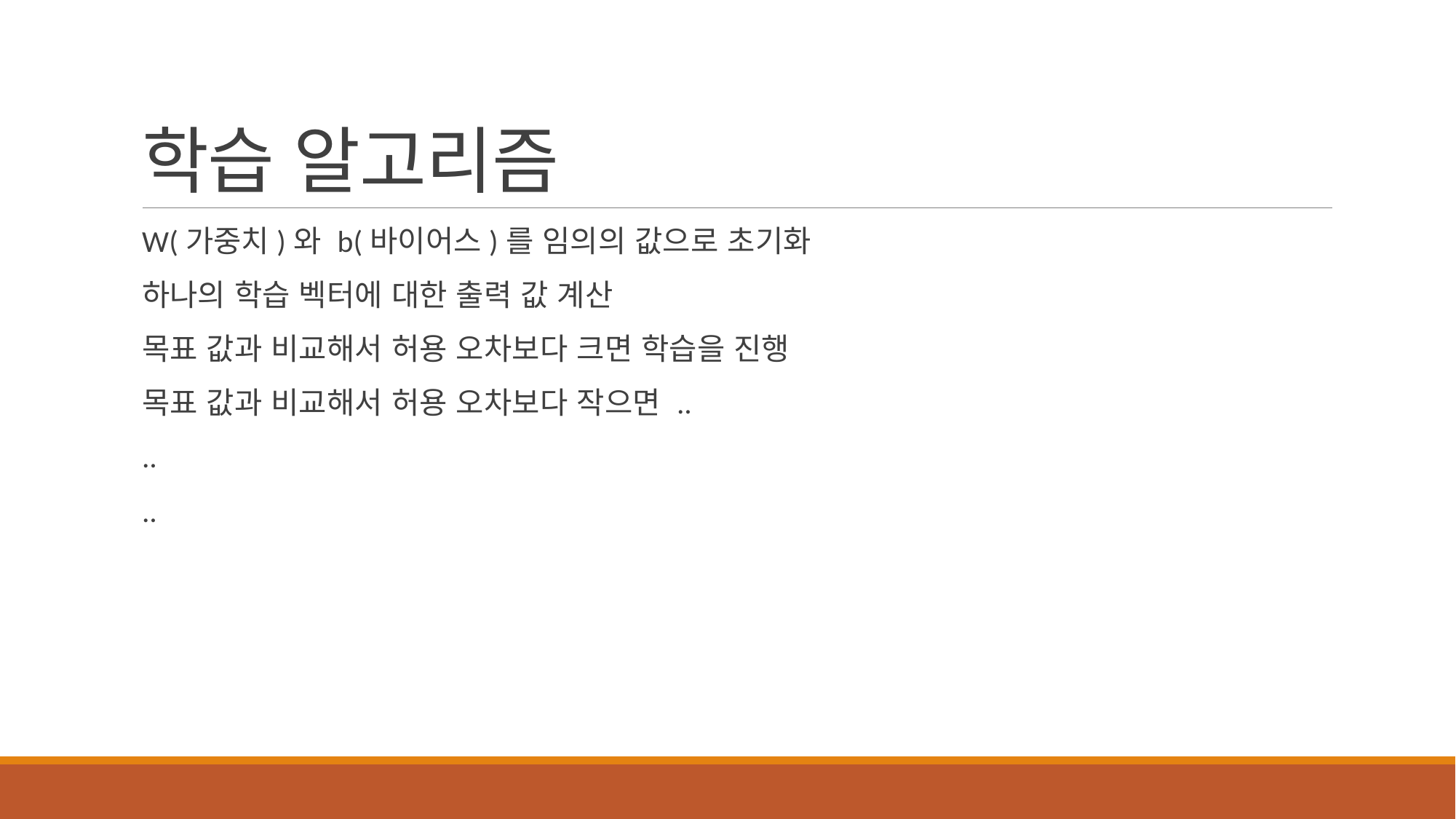

# 학습 알고리즘
W(가중치)와 b(바이어스)를 임의의 값으로 초기화
하나의 학습 벡터에 대한 출력 값 계산
목표 값과 비교해서 허용 오차보다 크면 학습을 진행
목표 값과 비교해서 허용 오차보다 작으면 ..
..
..